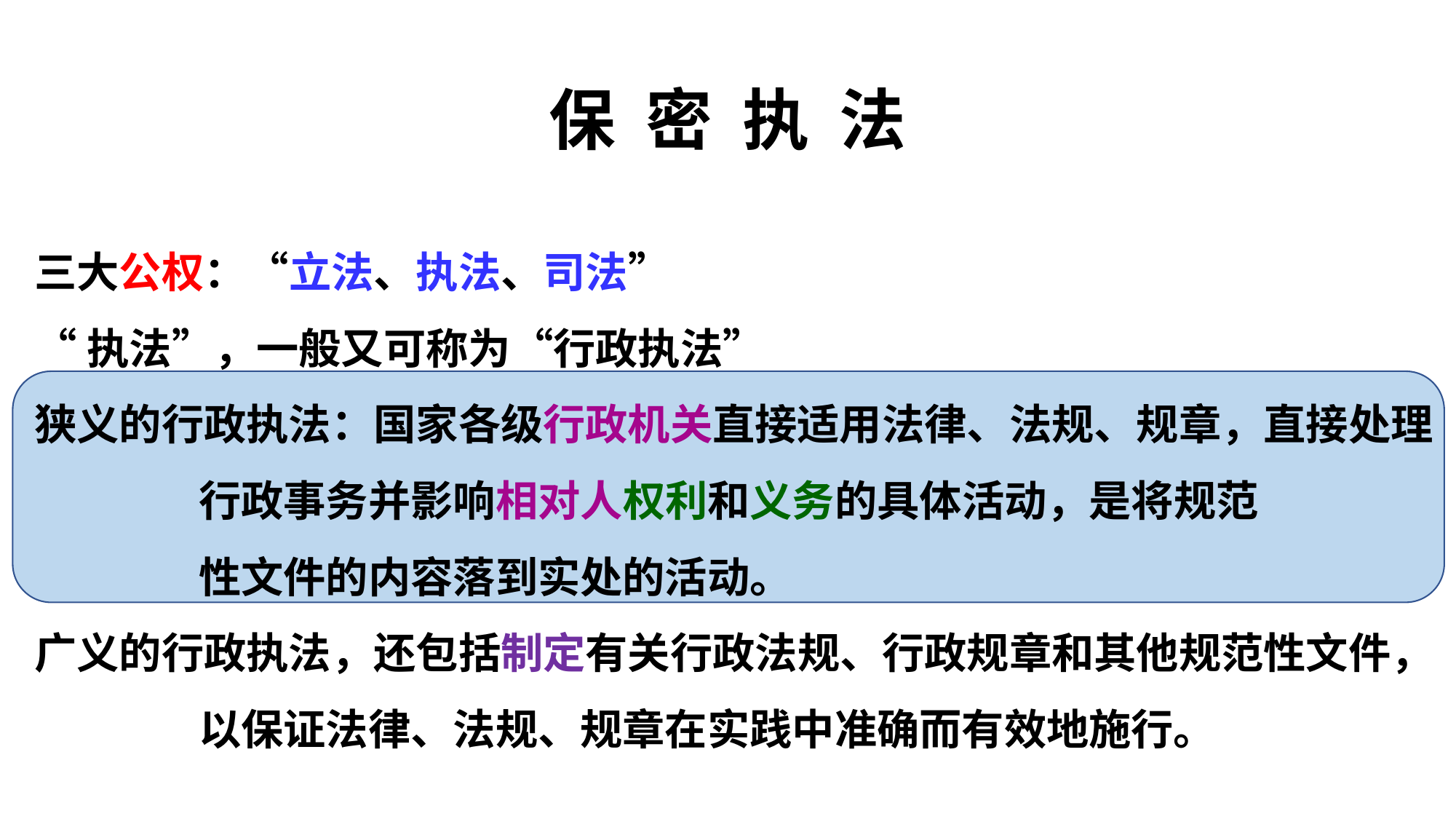

# 保  密  执  法
三大公权：“立法、执法、司法”
“执法”，一般又可称为“行政执法”
狭义的行政执法：国家各级行政机关直接适用法律、法规、规章，直接处理
                行政事务并影响相对人权利和义务的具体活动，是将规范
                性文件的内容落到实处的活动。
广义的行政执法，还包括制定有关行政法规、行政规章和其他规范性文件，
                以保证法律、法规、规章在实践中准确而有效地施行。